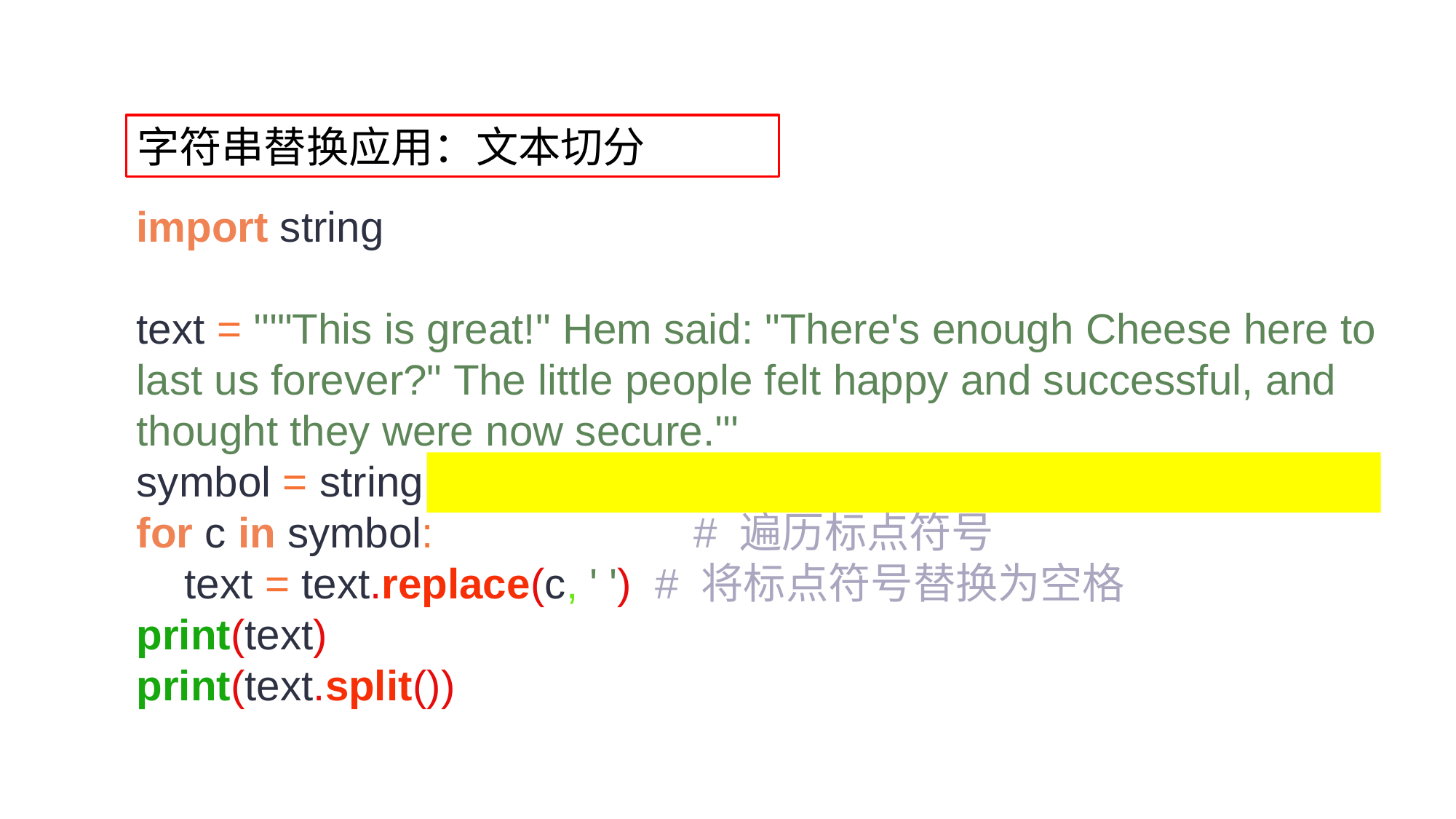

字符串替换应用：文本切分
import string
text = '''"This is great!" Hem said: "There's enough Cheese here to last us forever?" The little people felt happy and successful, and thought they were now secure.'''
symbol = string.punctuation   # '!"#$%&\'()*+,-./:;<=>?@[\\]^_`{|}~'
for c in symbol:                      # 遍历标点符号
    text = text.replace(c, ' ')  # 将标点符号替换为空格
print(text)
print(text.split())